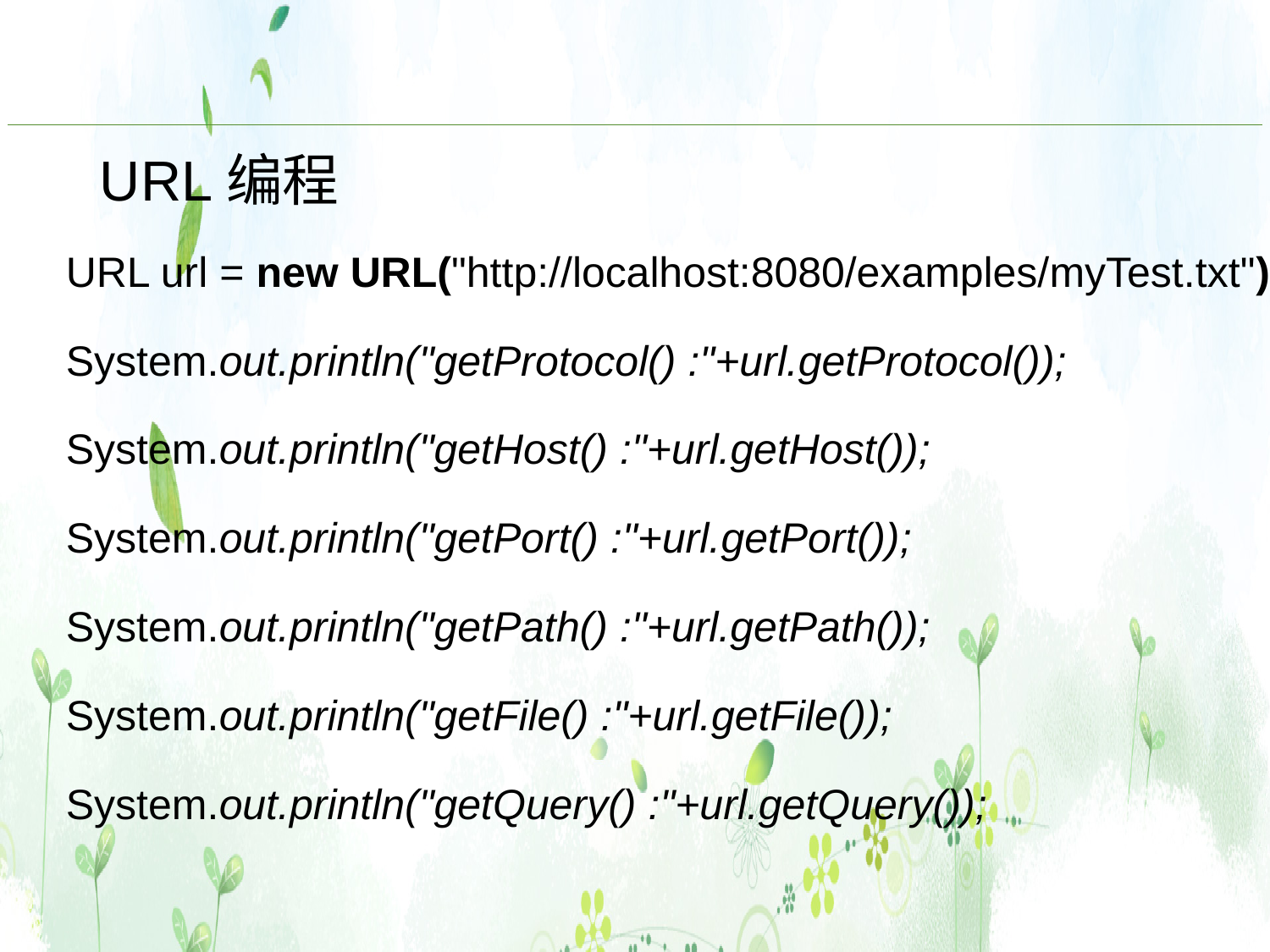

# URL编程
URL url = new URL("http://localhost:8080/examples/myTest.txt");
System.out.println("getProtocol() :"+url.getProtocol());
System.out.println("getHost() :"+url.getHost());
System.out.println("getPort() :"+url.getPort());
System.out.println("getPath() :"+url.getPath());
System.out.println("getFile() :"+url.getFile());
System.out.println("getQuery() :"+url.getQuery());